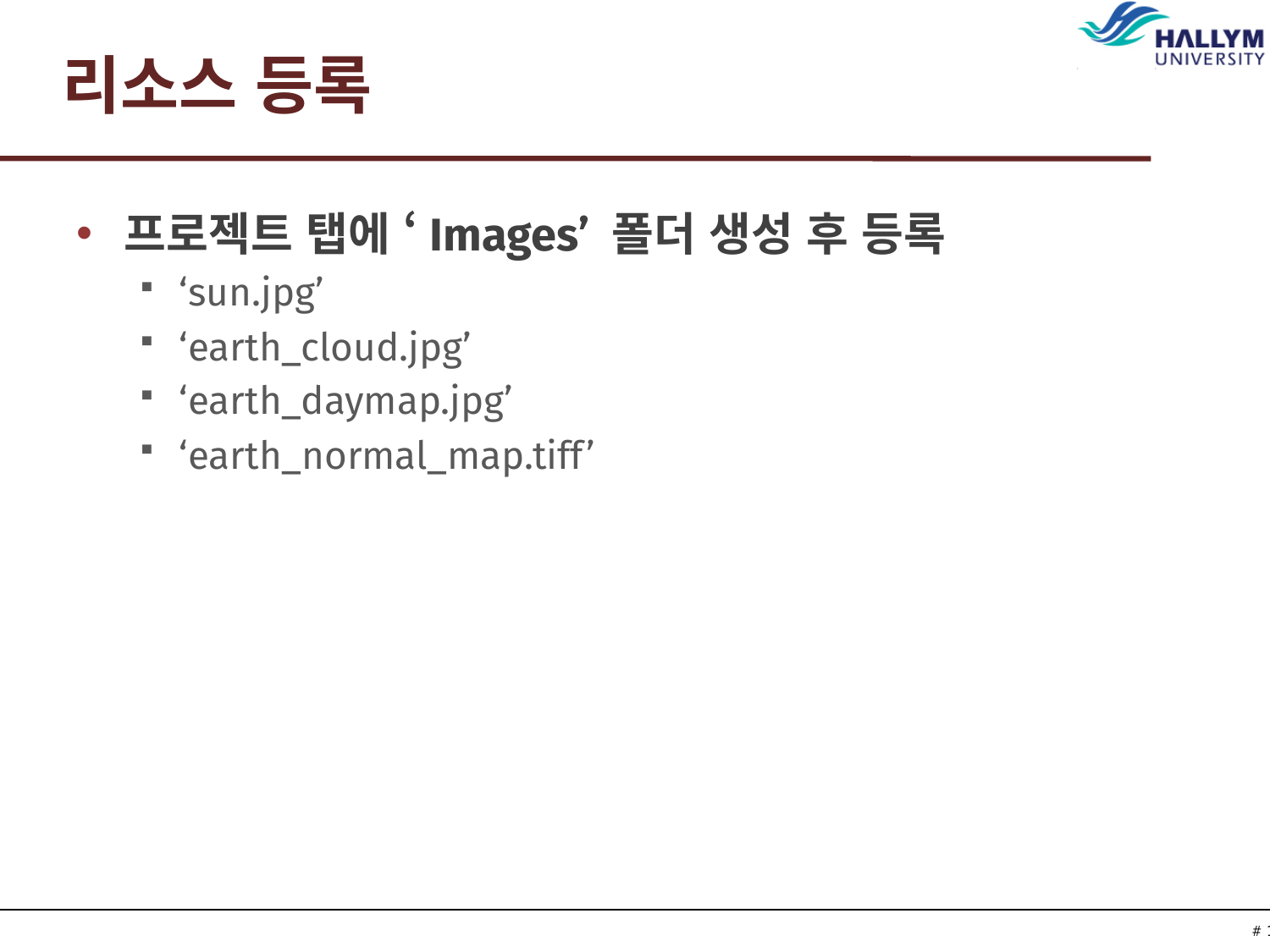

# 리소스 등록
프로젝트 탭에 ‘Images’ 폴더 생성 후 등록
‘sun.jpg’
‘earth_cloud.jpg’
‘earth_daymap.jpg’
‘earth_normal_map.tiff’